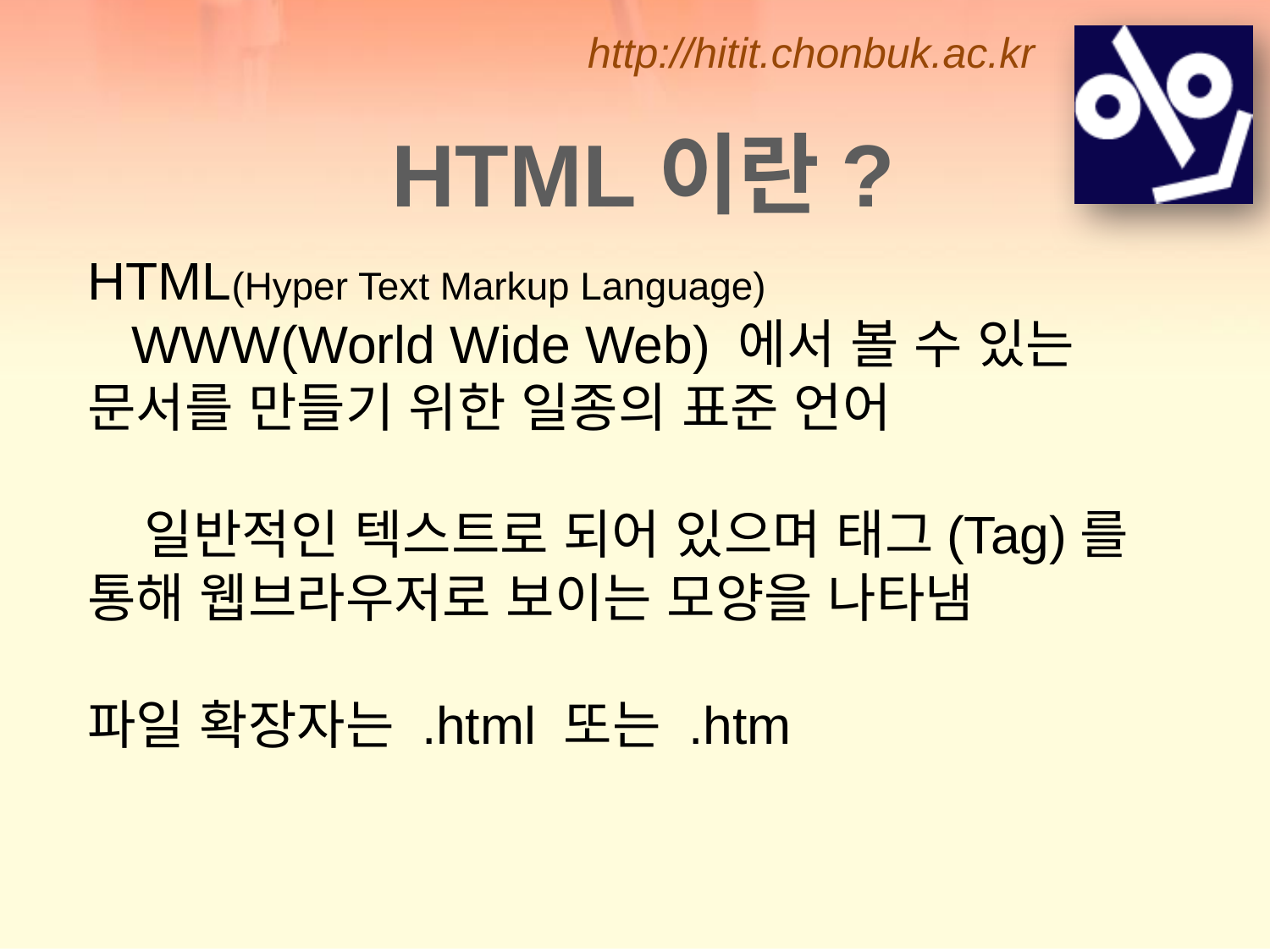

HTML이란?
HTML(Hyper Text Markup Language)
   WWW(World Wide Web) 에서 볼 수 있는 문서를 만들기 위한 일종의 표준 언어

   일반적인 텍스트로 되어 있으며 태그(Tag)를 통해 웹브라우저로 보이는 모양을 나타냄

파일 확장자는 .html 또는 .htm